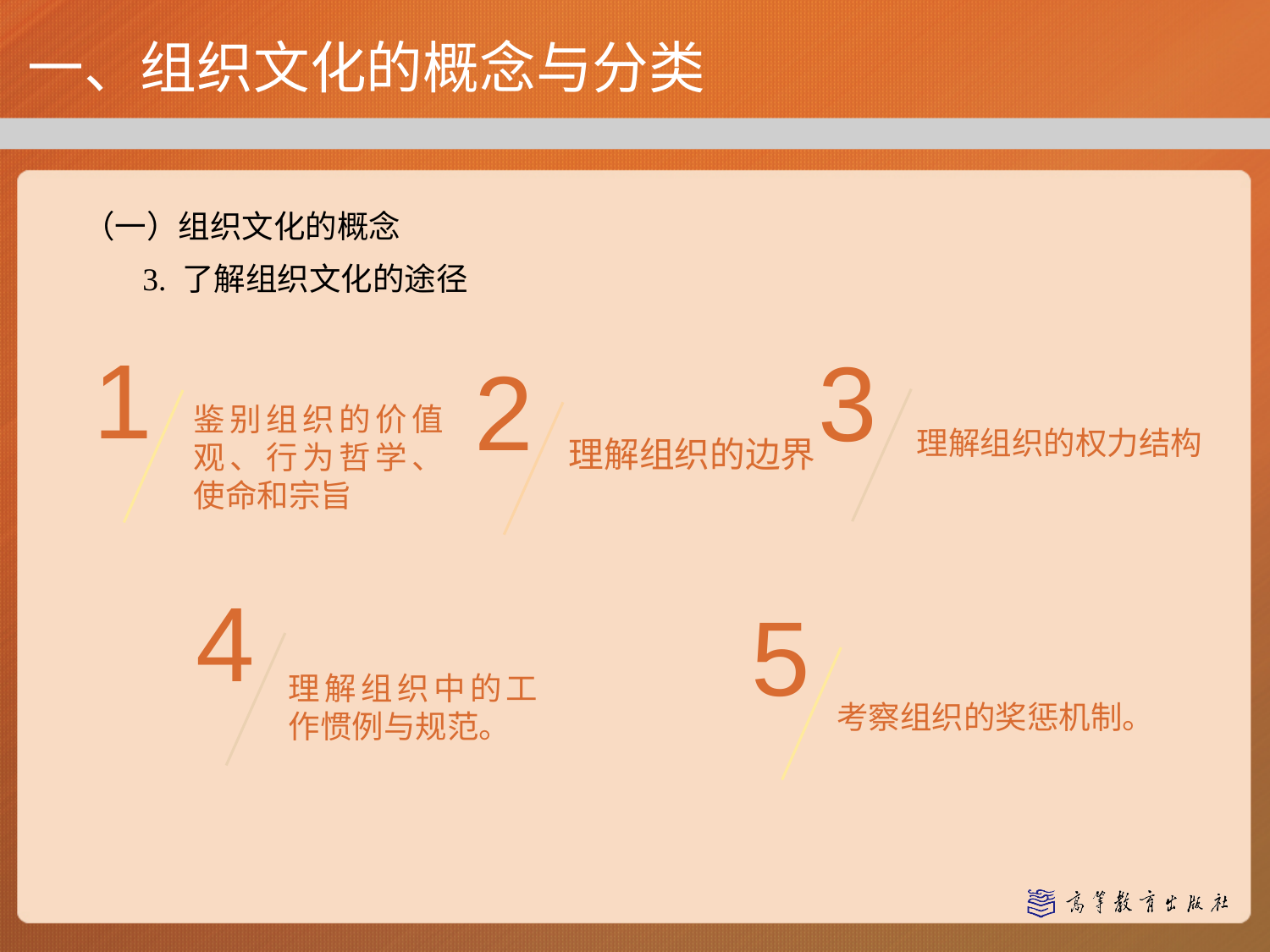

一、组织文化的概念与分类
（一）组织文化的概念
3. 了解组织文化的途径
1
3
2
鉴别组织的价值观、行为哲学、使命和宗旨
理解组织的权力结构
理解组织的边界
4
5
理解组织中的工作惯例与规范。
考察组织的奖惩机制。